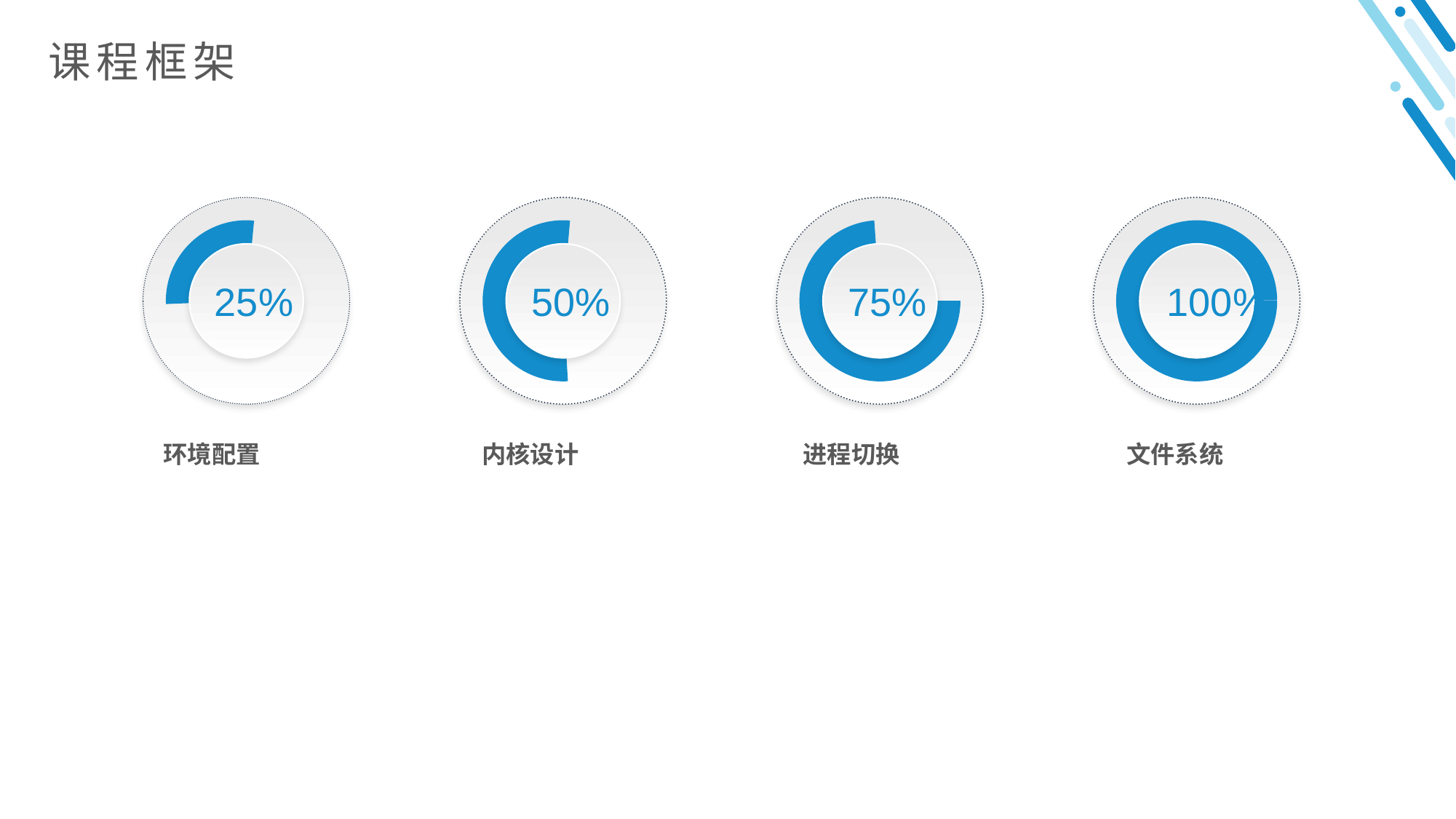

课程框架

25%
50%
75%
100%
环境配置
内核设计
进程切换
文件系统